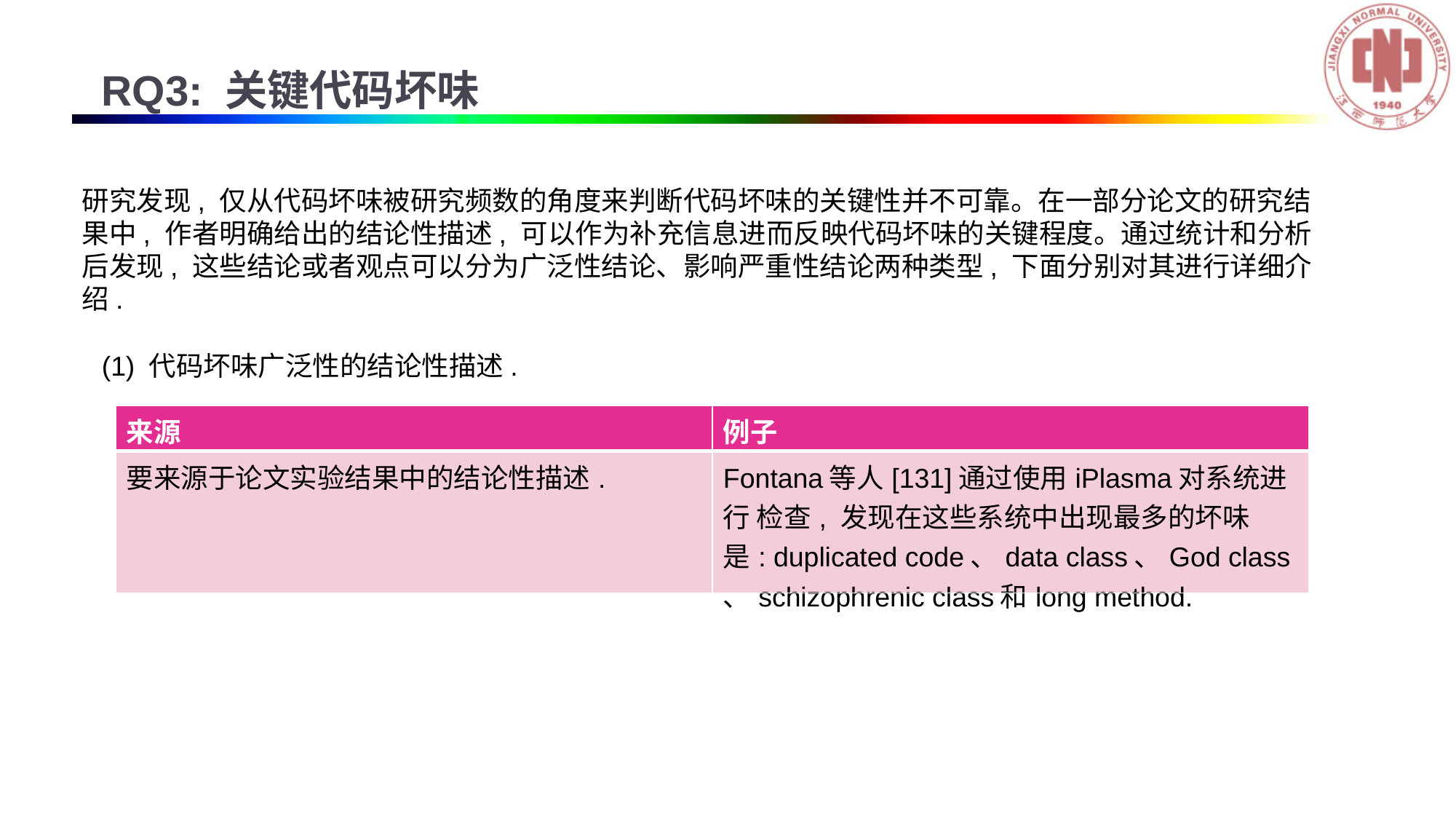

RQ3: 关键代码坏味
研究发现, 仅从代码坏味被研究频数的角度来判断代码坏味的关键性并不可靠。在一部分论文的研究结果中, 作者明确给出的结论性描述, 可以作为补充信息进而反映代码坏味的关键程度。通过统计和分析后发现, 这些结论或者观点可以分为广泛性结论、影响严重性结论两种类型, 下面分别对其进行详细介绍.
(1) 代码坏味广泛性的结论性描述.
| 来源 | 例子 |
| --- | --- |
| 要来源于论文实验结果中的结论性描述. | Fontana等人[131]通过使用iPlasma对系统进行 检查, 发现在这些系统中出现最多的坏味是: duplicated code、data class、God class、schizophrenic class和long method. |
20